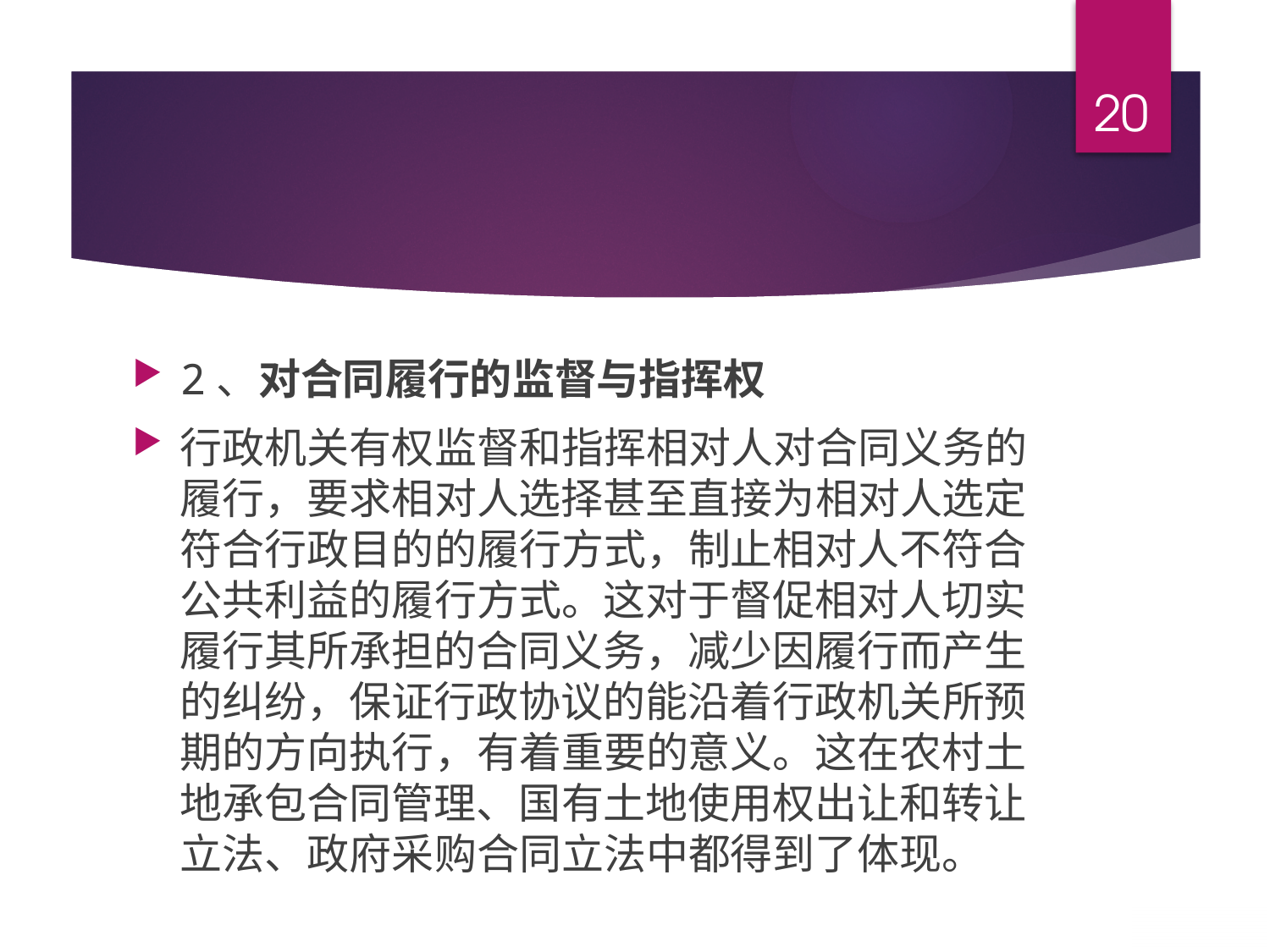

20
#
2、对合同履行的监督与指挥权
行政机关有权监督和指挥相对人对合同义务的履行，要求相对人选择甚至直接为相对人选定符合行政目的的履行方式，制止相对人不符合公共利益的履行方式。这对于督促相对人切实履行其所承担的合同义务，减少因履行而产生的纠纷，保证行政协议的能沿着行政机关所预期的方向执行，有着重要的意义。这在农村土地承包合同管理、国有土地使用权出让和转让立法、政府采购合同立法中都得到了体现。